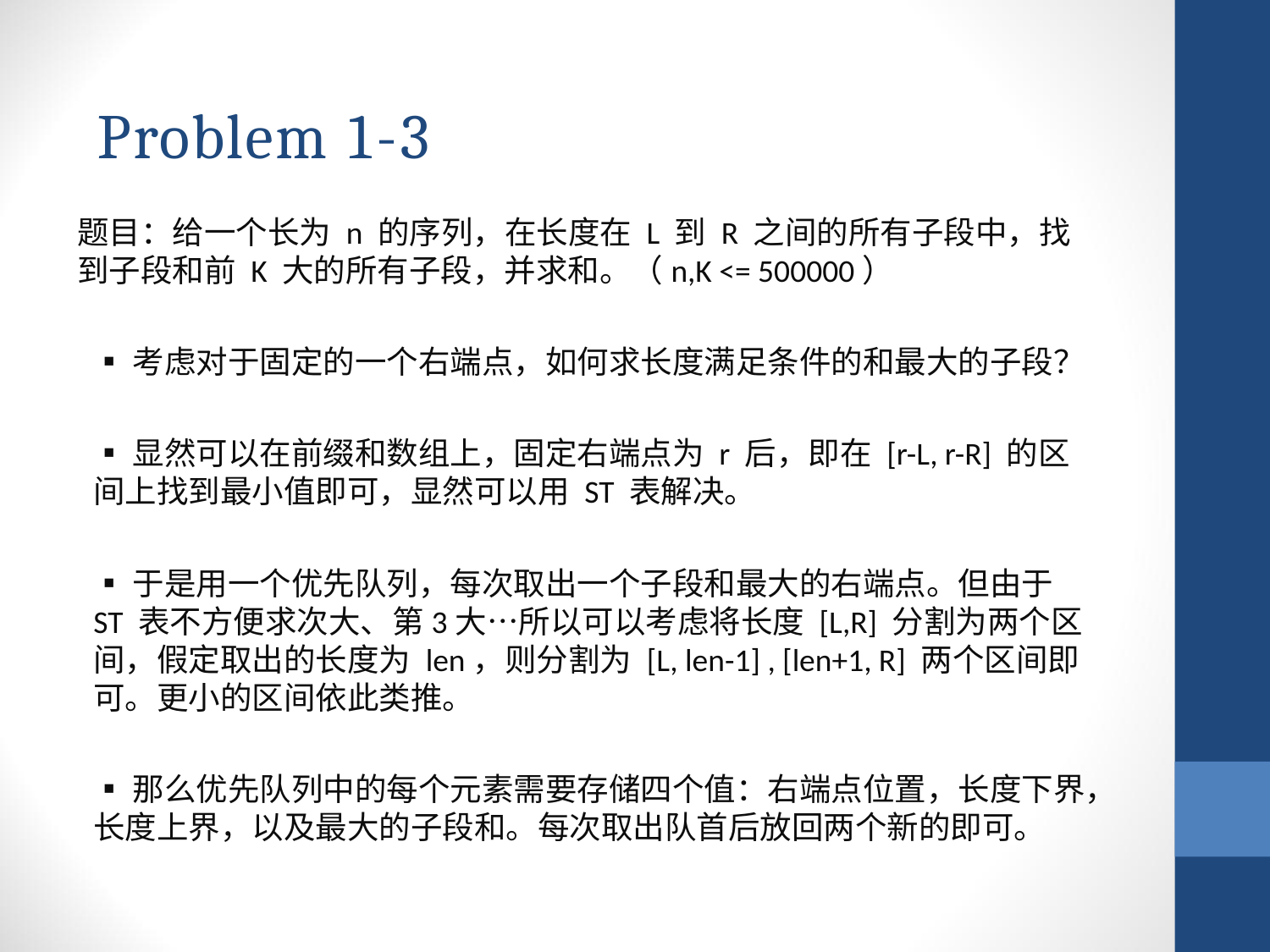

Problem 1-3
题目：给一个长为 n 的序列，在长度在 L 到 R 之间的所有子段中，找到子段和前 K 大的所有子段，并求和。（n,K <= 500000）
▪考虑对于固定的一个右端点，如何求长度满足条件的和最大的子段？
▪显然可以在前缀和数组上，固定右端点为 r 后，即在 [r-L, r-R] 的区间上找到最小值即可，显然可以用 ST 表解决。
▪于是用一个优先队列，每次取出一个子段和最大的右端点。但由于 ST 表不方便求次大、第3大…所以可以考虑将长度 [L,R] 分割为两个区间，假定取出的长度为 len，则分割为 [L, len-1] , [len+1, R] 两个区间即可。更小的区间依此类推。
▪那么优先队列中的每个元素需要存储四个值：右端点位置，长度下界，长度上界，以及最大的子段和。每次取出队首后放回两个新的即可。